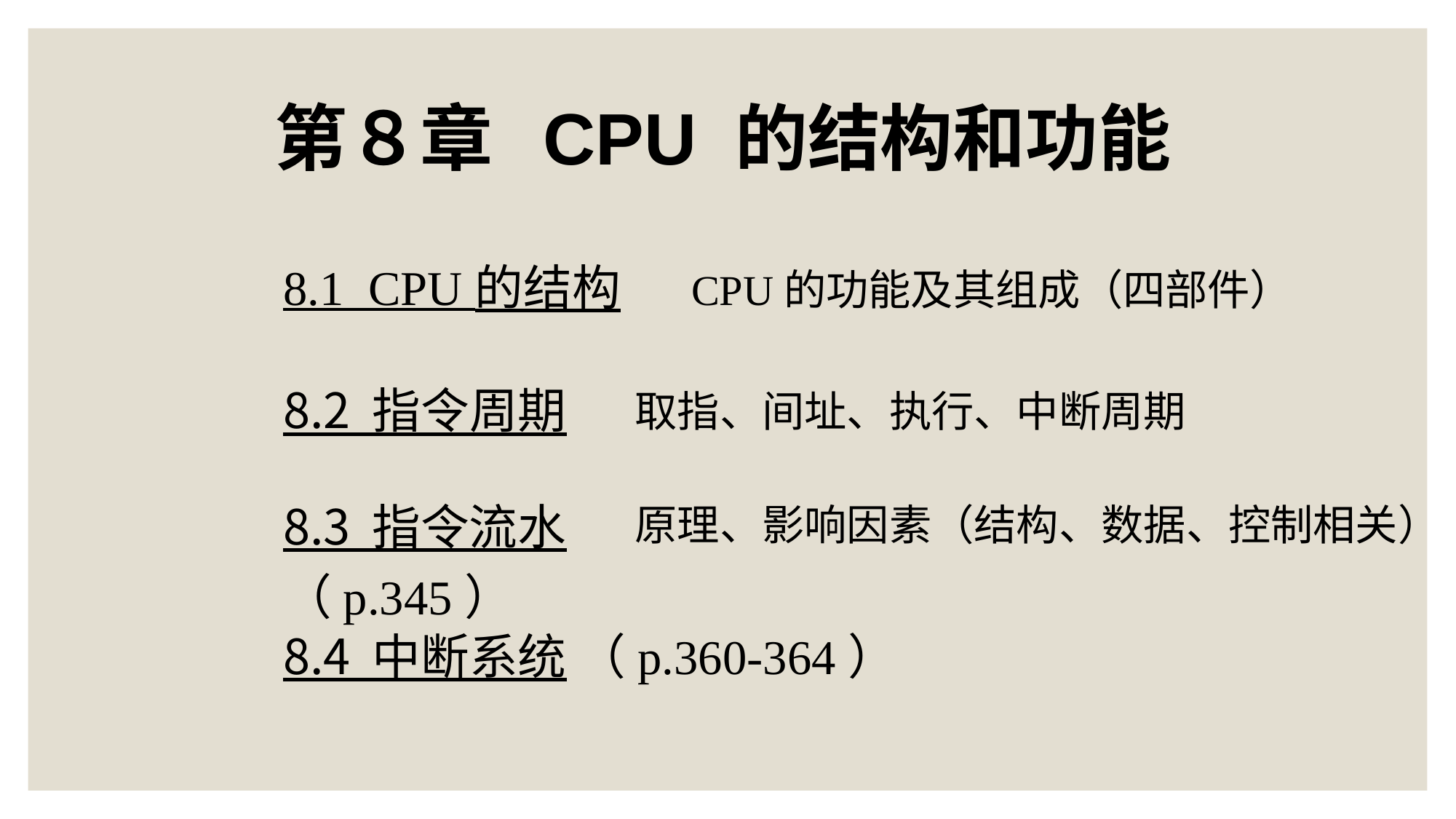

# 第８章  CPU 的结构和功能
8.1  CPU 的结构
8.2  指令周期
8.3  指令流水（p.345）
8.4  中断系统 （p.360-364）
CPU的功能及其组成（四部件）
取指、间址、执行、中断周期
原理、影响因素（结构、数据、控制相关）